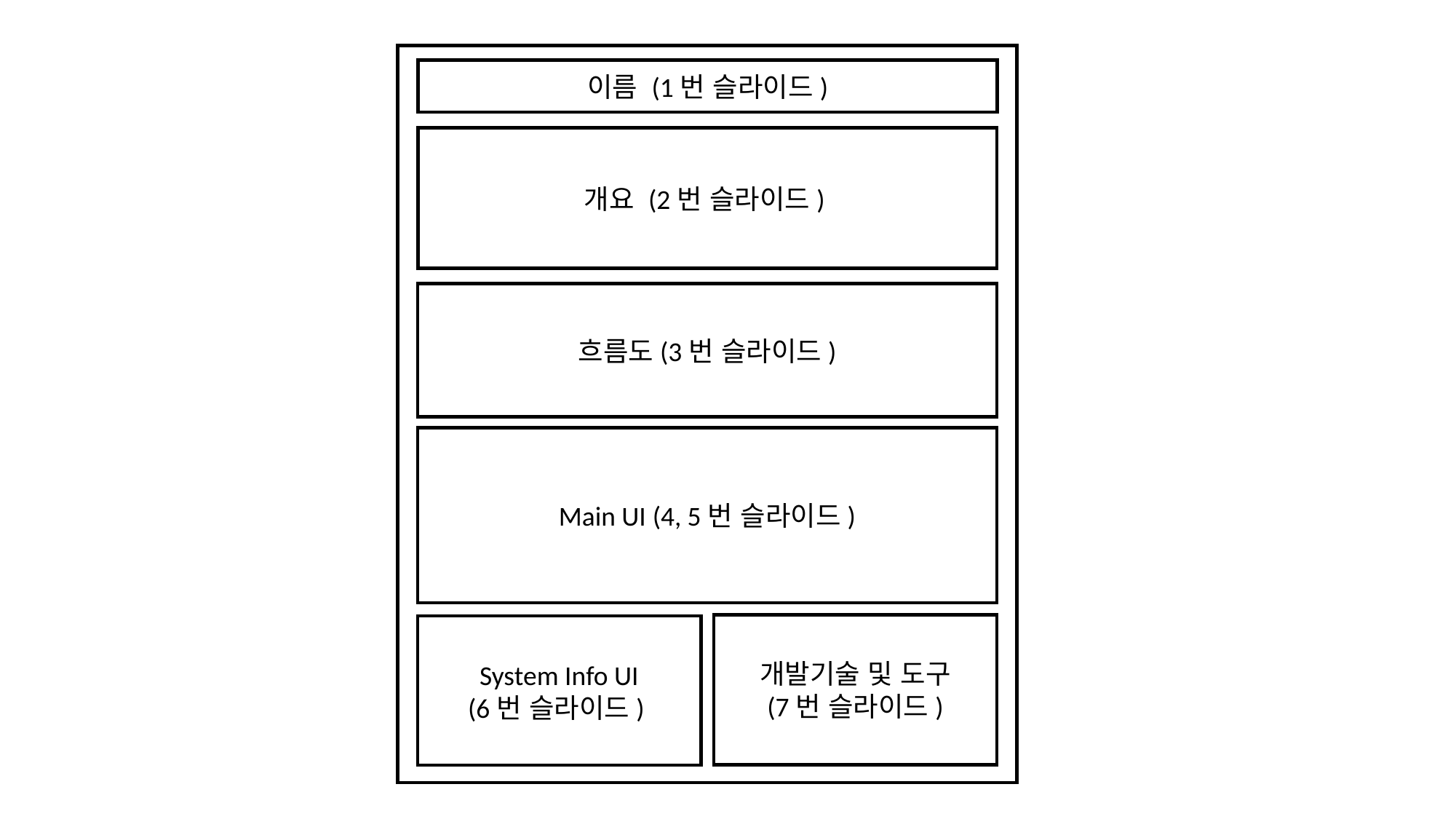

이름 (1번 슬라이드)
개요 (2번 슬라이드)
흐름도(3번 슬라이드)
Main UI (4, 5번 슬라이드)
개발기술 및 도구
(7번 슬라이드)
System Info UI
(6번 슬라이드)